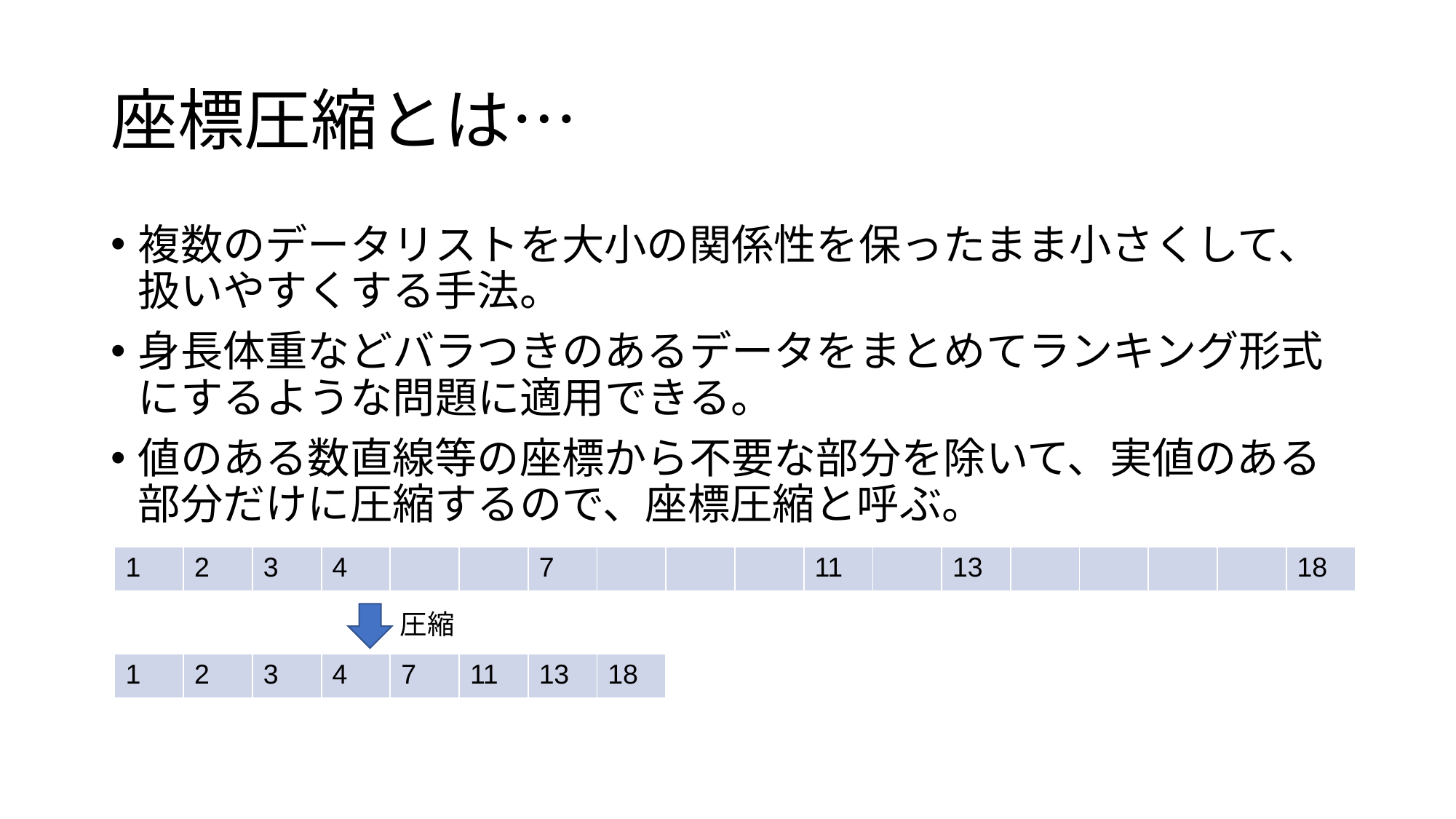

# 座標圧縮とは…
複数のデータリストを大小の関係性を保ったまま小さくして、扱いやすくする手法。
身長体重などバラつきのあるデータをまとめてランキング形式にするような問題に適用できる。
値のある数直線等の座標から不要な部分を除いて、実値のある部分だけに圧縮するので、座標圧縮と呼ぶ。
| 1 | 2 | 3 | 4 |  |  | 7 |  |  |  | 11 |  | 13 |  |  |  |  | 18 |
| --- | --- | --- | --- | --- | --- | --- | --- | --- | --- | --- | --- | --- | --- | --- | --- | --- | --- |
圧縮

| 1 | 2 | 3 | 4 | 7 | 11 | 13 | 18 |
| --- | --- | --- | --- | --- | --- | --- | --- |